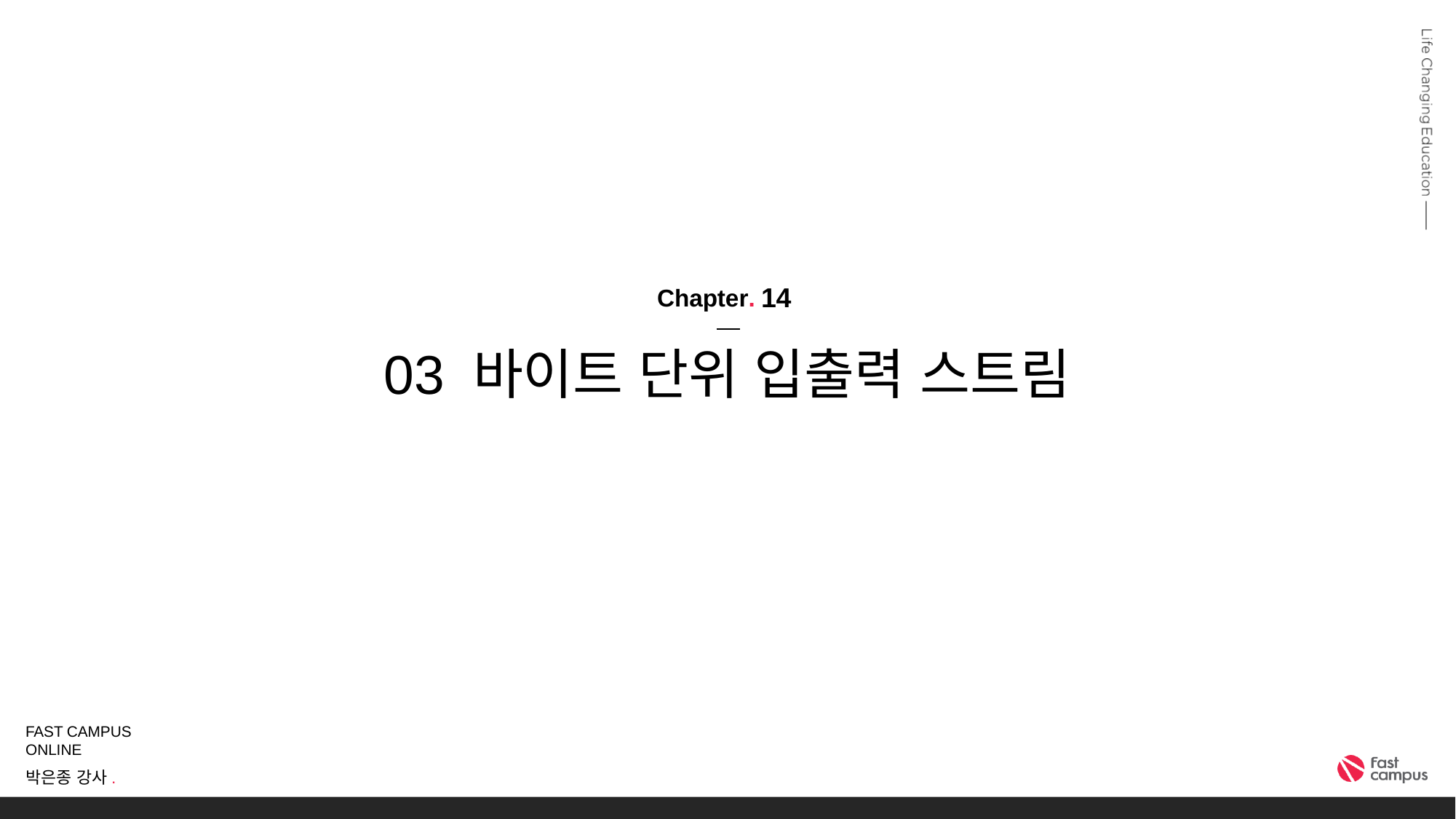

14
# 03 바이트 단위 입출력 스트림